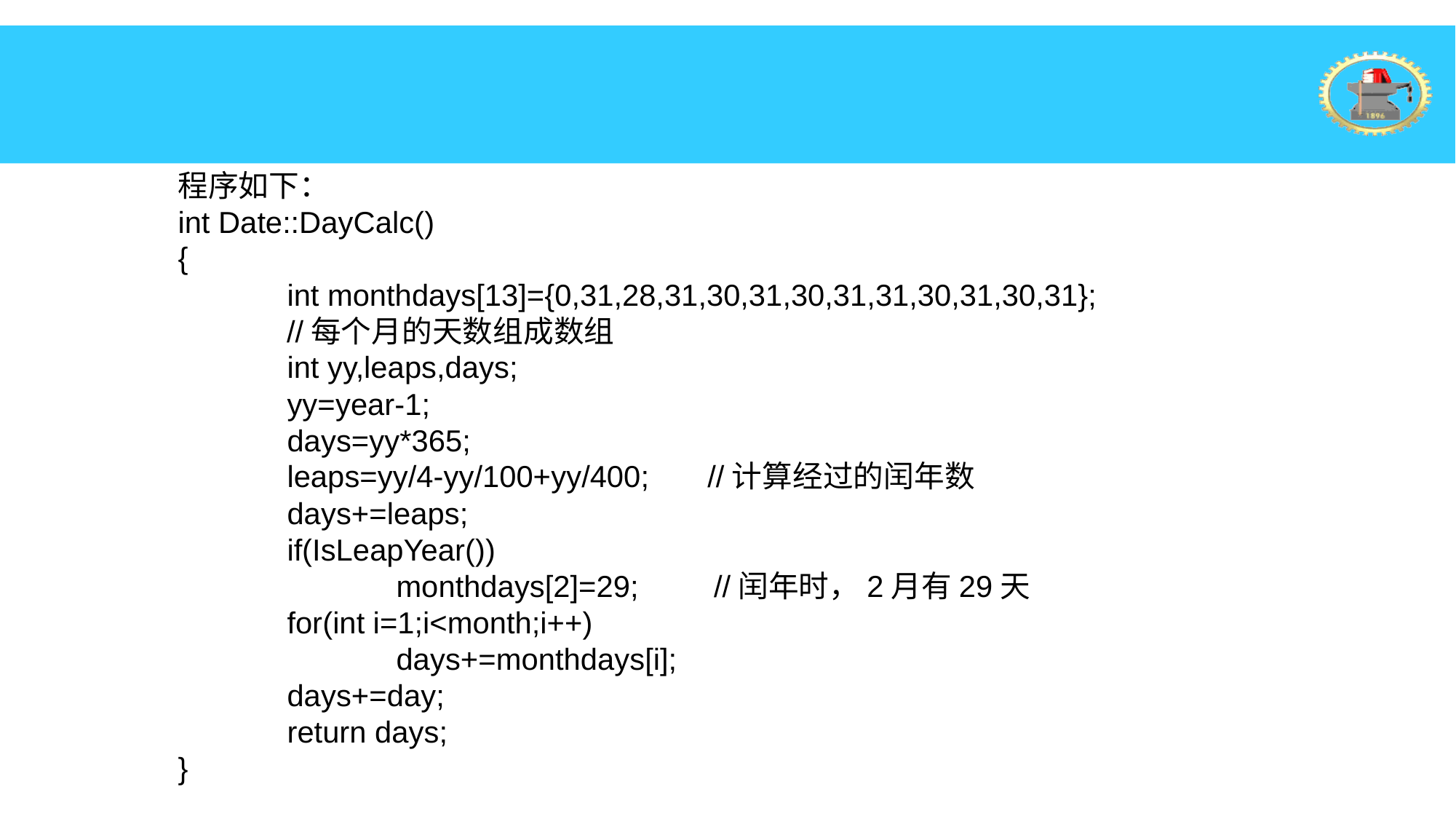

程序如下：
int Date::DayCalc()
{
	int monthdays[13]={0,31,28,31,30,31,30,31,31,30,31,30,31};
             //每个月的天数组成数组
	int yy,leaps,days;
	yy=year-1;
	days=yy*365;
	leaps=yy/4-yy/100+yy/400;       //计算经过的闰年数
	days+=leaps;
	if(IsLeapYear())
		monthdays[2]=29;         //闰年时，2月有29天
	for(int i=1;i<month;i++)
		days+=monthdays[i];
	days+=day;
	return days;
}